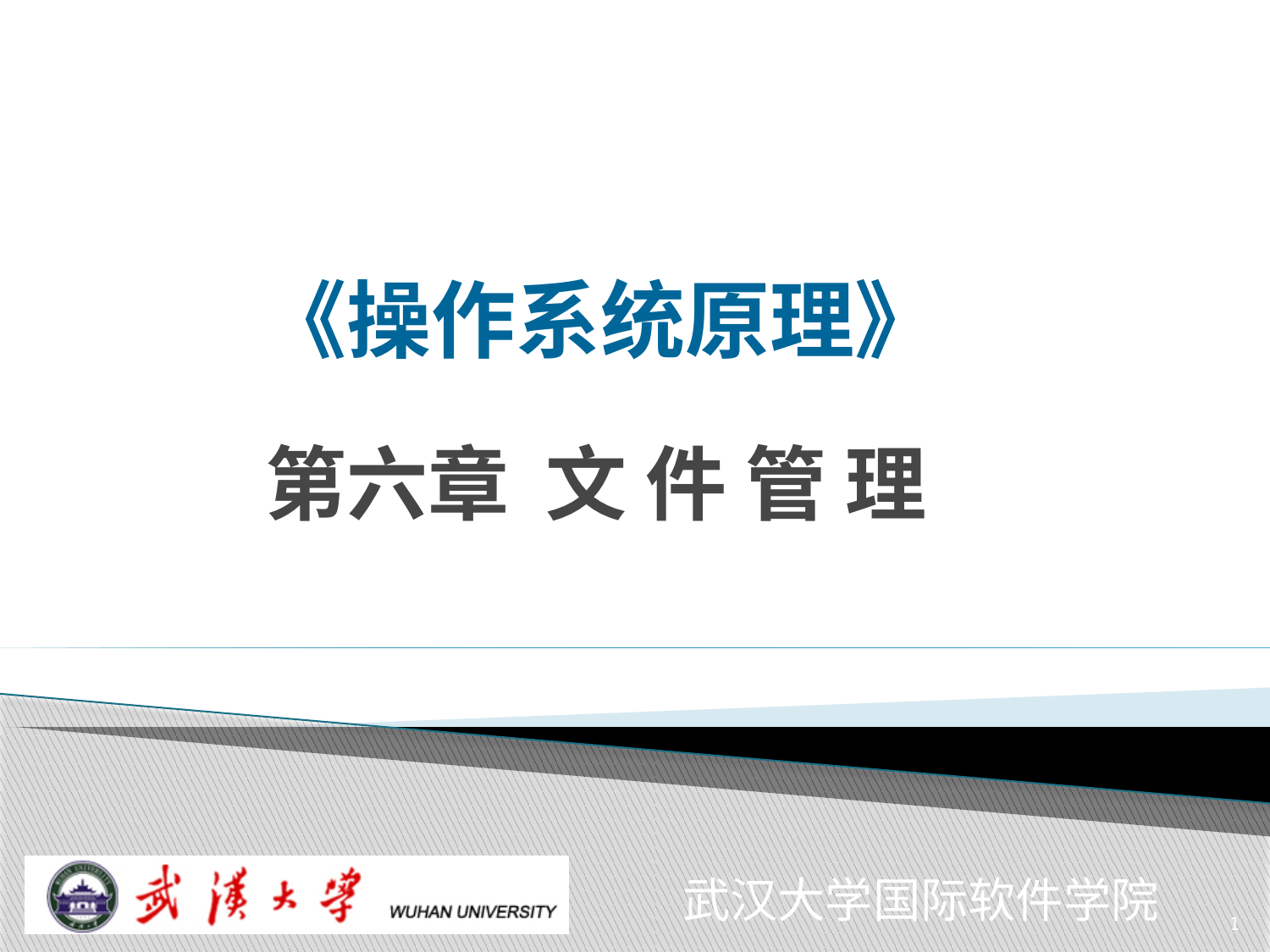

《操作系统原理》
# 第六章  文 件 管 理
武汉大学国际软件学院
1